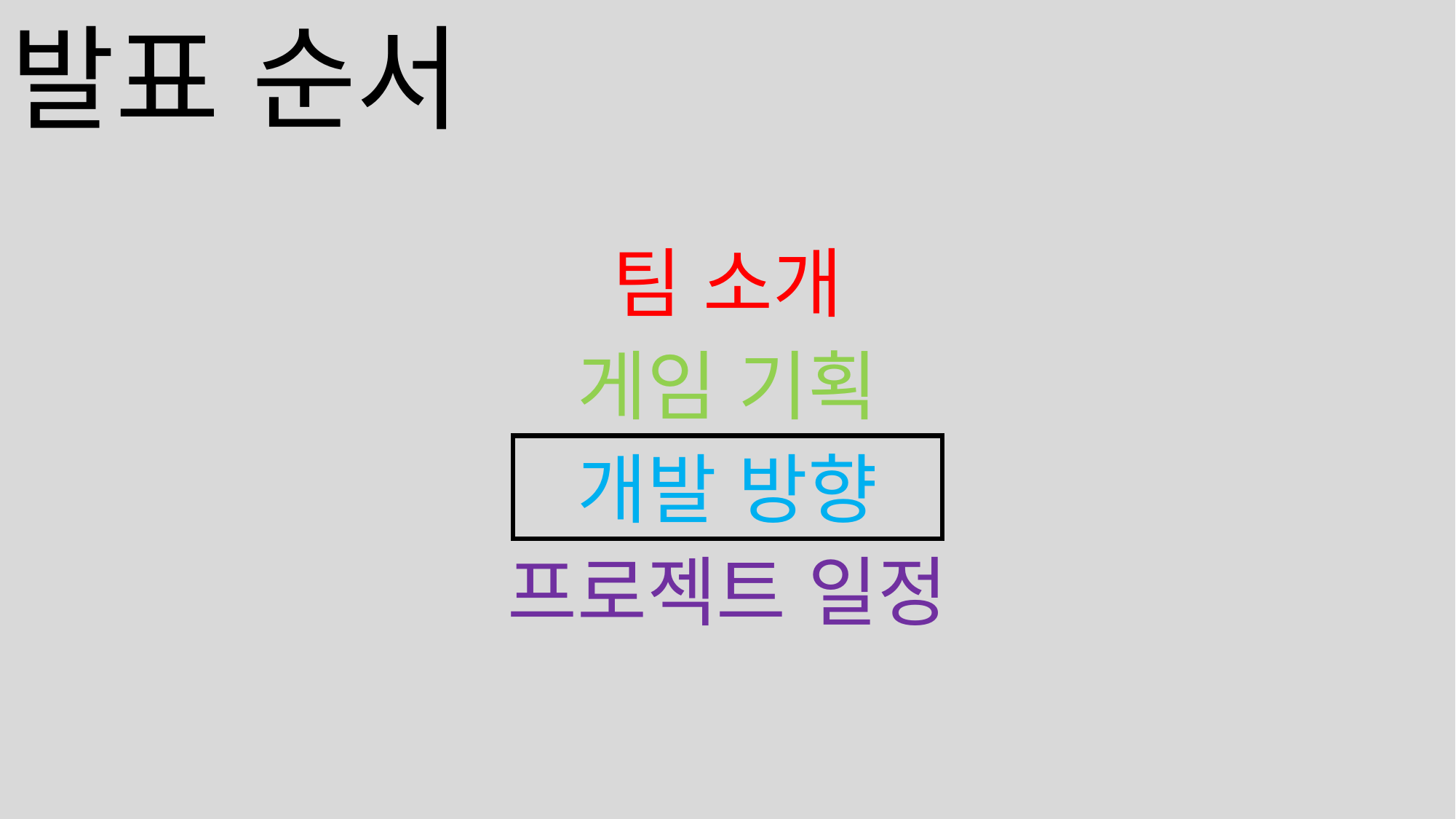

발표 순서
팀 소개
게임 기획

개발 방향
프로젝트 일정